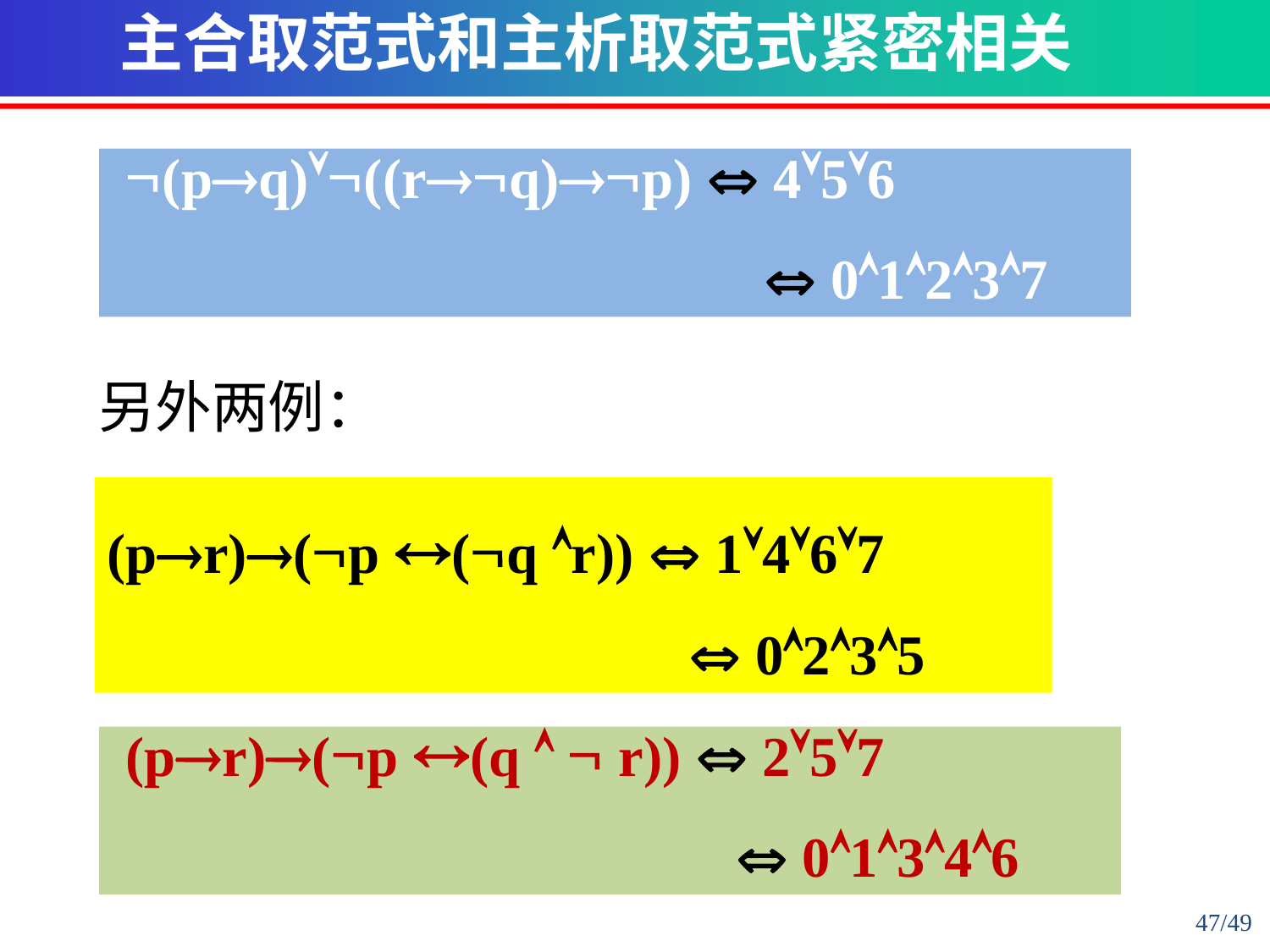

主合取范式和主析取范式紧密相关

 ¬(p→q)∨¬((r→¬q)→¬p) ⇔ 4∨5∨6
                                              ⇔ 0∧1∧2∧3∧7
另外两例：
(p→r)→(¬p ↔(¬q ∧r)) ⇔ 1∨4∨6∨7
                                         ⇔ 0∧2∧3∧5
 (p→r)→(¬p ↔(q ∧ ¬ r)) ⇔ 2∨5∨7
                                            ⇔ 0∧1∧3∧4∧6
47/49